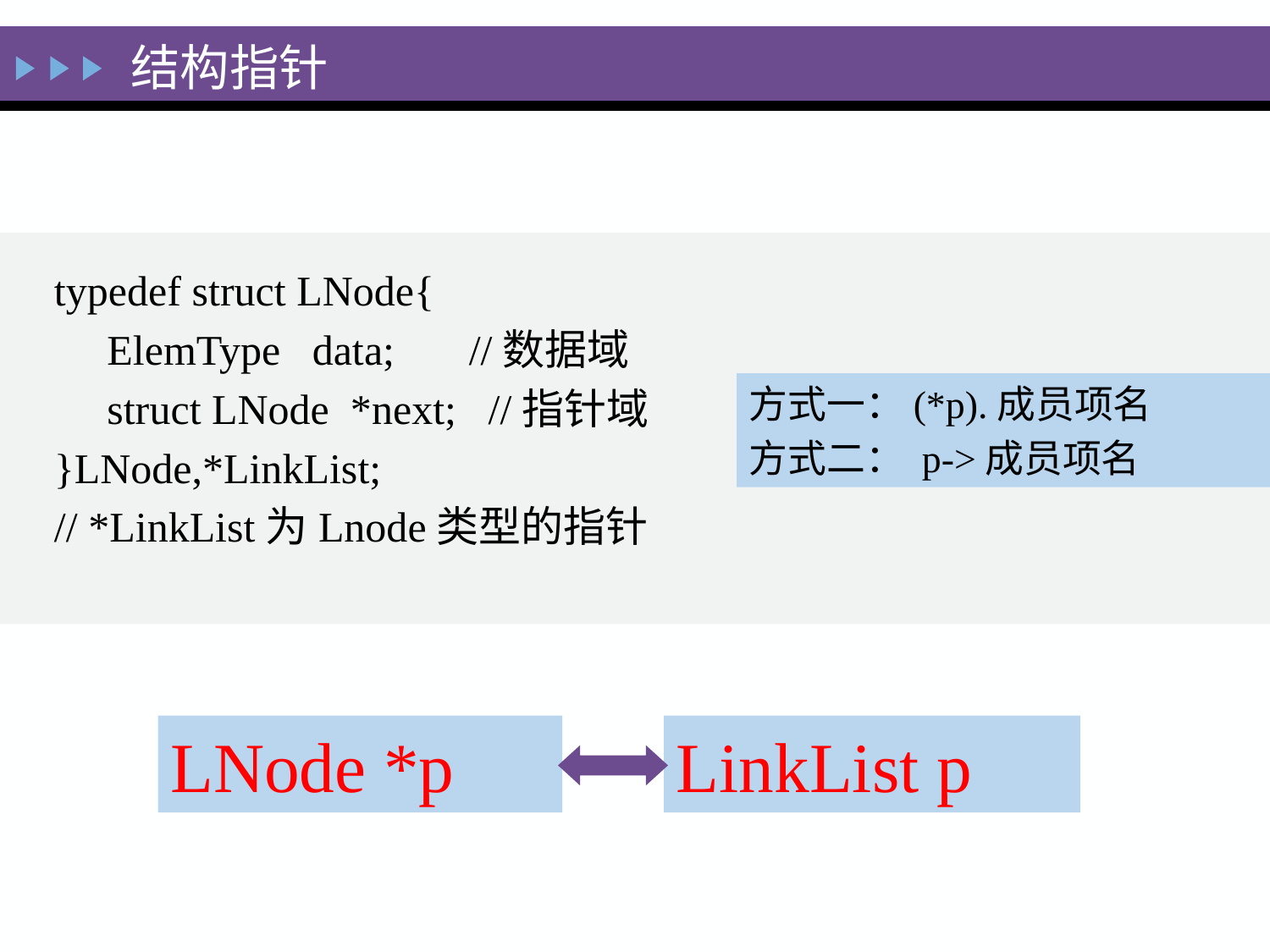

结构指针

typedef struct LNode{
     ElemType   data;       //数据域
     struct LNode  *next;   //指针域
}LNode,*LinkList;
// *LinkList为Lnode类型的指针
方式一：(*p).成员项名
方式二： p->成员项名
LNode *p
LinkList p